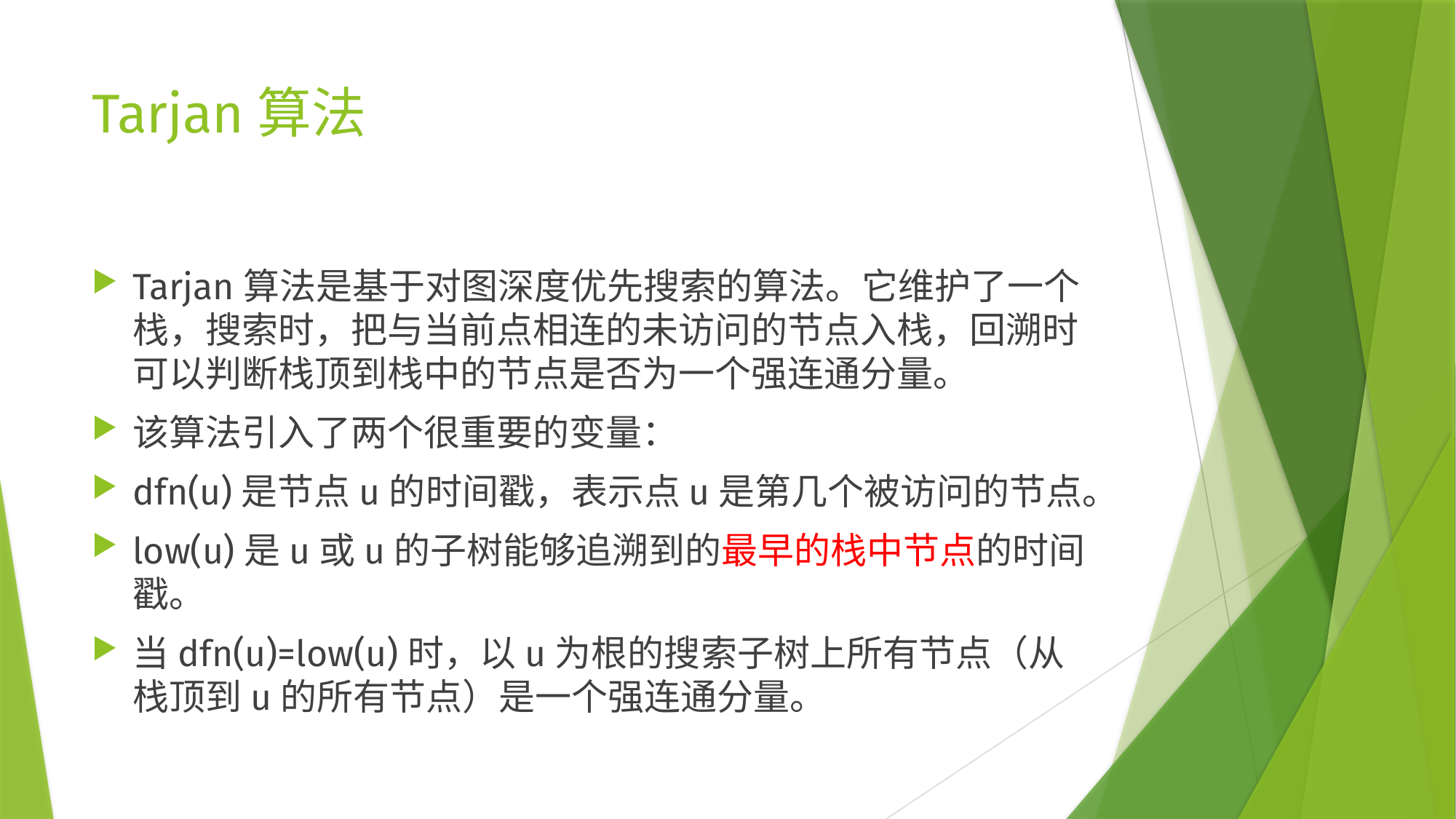

# Tarjan算法
Tarjan算法是基于对图深度优先搜索的算法。它维护了一个栈，搜索时，把与当前点相连的未访问的节点入栈，回溯时可以判断栈顶到栈中的节点是否为一个强连通分量。
该算法引入了两个很重要的变量：
dfn(u)是节点u的时间戳，表示点u是第几个被访问的节点。
low(u)是u或u的子树能够追溯到的最早的栈中节点的时间戳。
当dfn(u)=low(u)时，以u为根的搜索子树上所有节点（从栈顶到u的所有节点）是一个强连通分量。